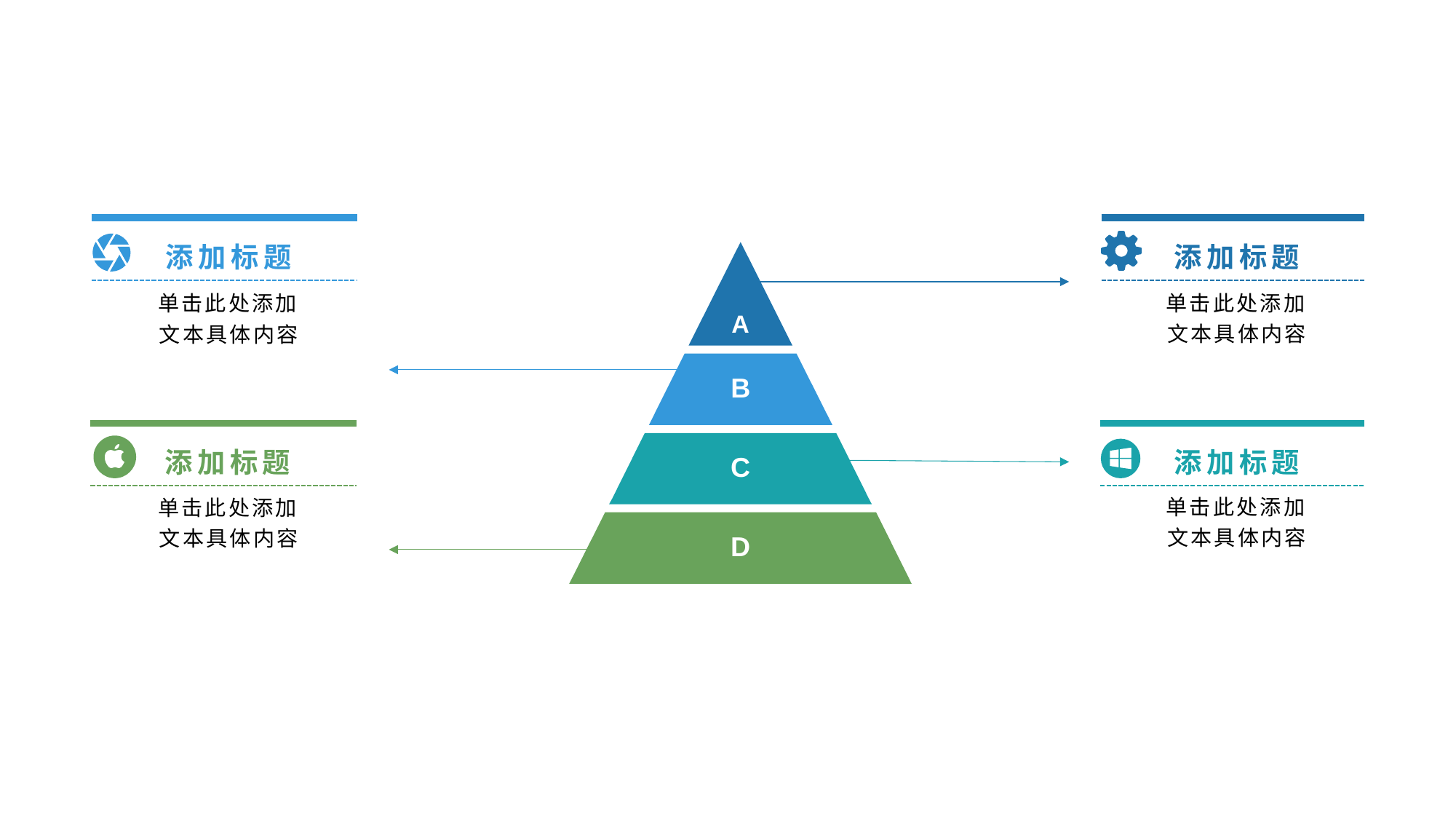

添加标题
添加标题

A
单击此处添加文本具体内容
单击此处添加文本具体内容
B
添加标题
添加标题
C

单击此处添加文本具体内容
单击此处添加文本具体内容
D